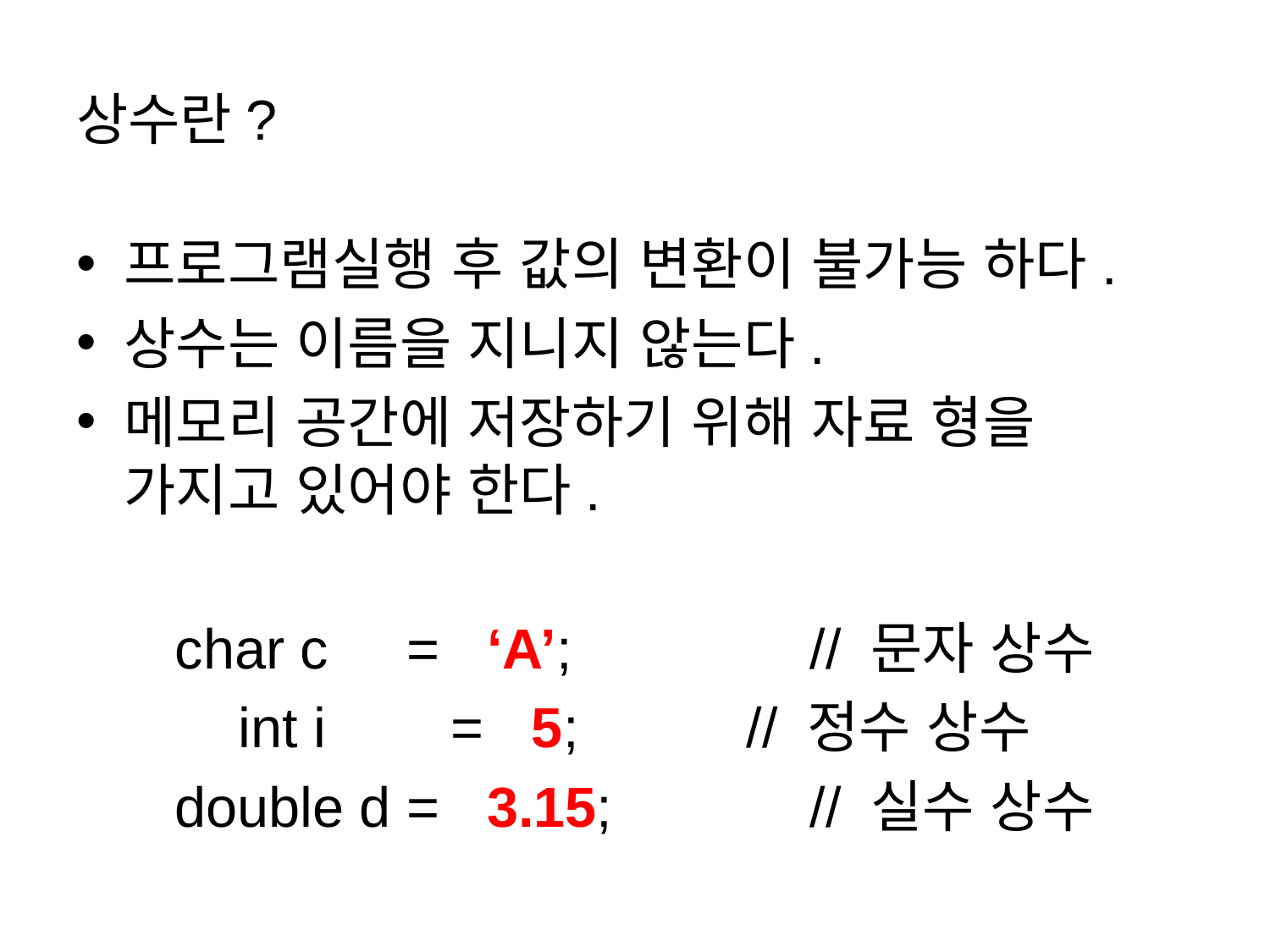

# 상수란?
프로그램실행 후 값의 변환이 불가능 하다.
상수는 이름을 지니지 않는다.
메모리 공간에 저장하기 위해 자료 형을 가지고 있어야 한다.

char c     =   ‘A’;		// 문자 상수
int i        =   5;		// 정수 상수
double d =   3.15;		// 실수 상수